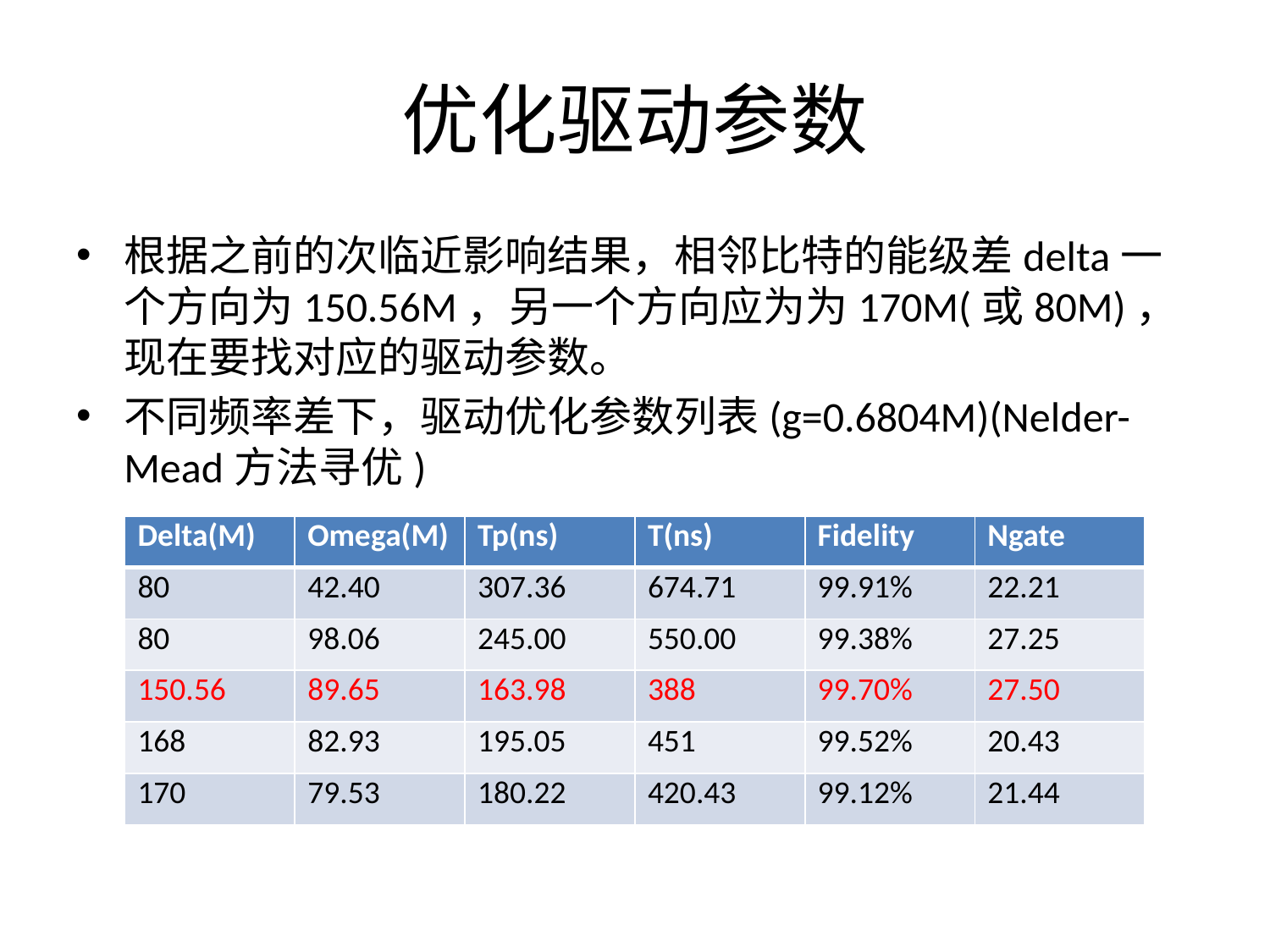

# 优化驱动参数
根据之前的次临近影响结果，相邻比特的能级差delta一个方向为150.56M，另一个方向应为为170M(或80M)，现在要找对应的驱动参数。
不同频率差下，驱动优化参数列表(g=0.6804M)(Nelder-Mead方法寻优)
| Delta(M) | Omega(M) | Tp(ns) | T(ns) | Fidelity | Ngate |
| --- | --- | --- | --- | --- | --- |
| 80 | 42.40 | 307.36 | 674.71 | 99.91% | 22.21 |
| 80 | 98.06 | 245.00 | 550.00 | 99.38% | 27.25 |
| 150.56 | 89.65 | 163.98 | 388 | 99.70% | 27.50 |
| 168 | 82.93 | 195.05 | 451 | 99.52% | 20.43 |
| 170 | 79.53 | 180.22 | 420.43 | 99.12% | 21.44 |